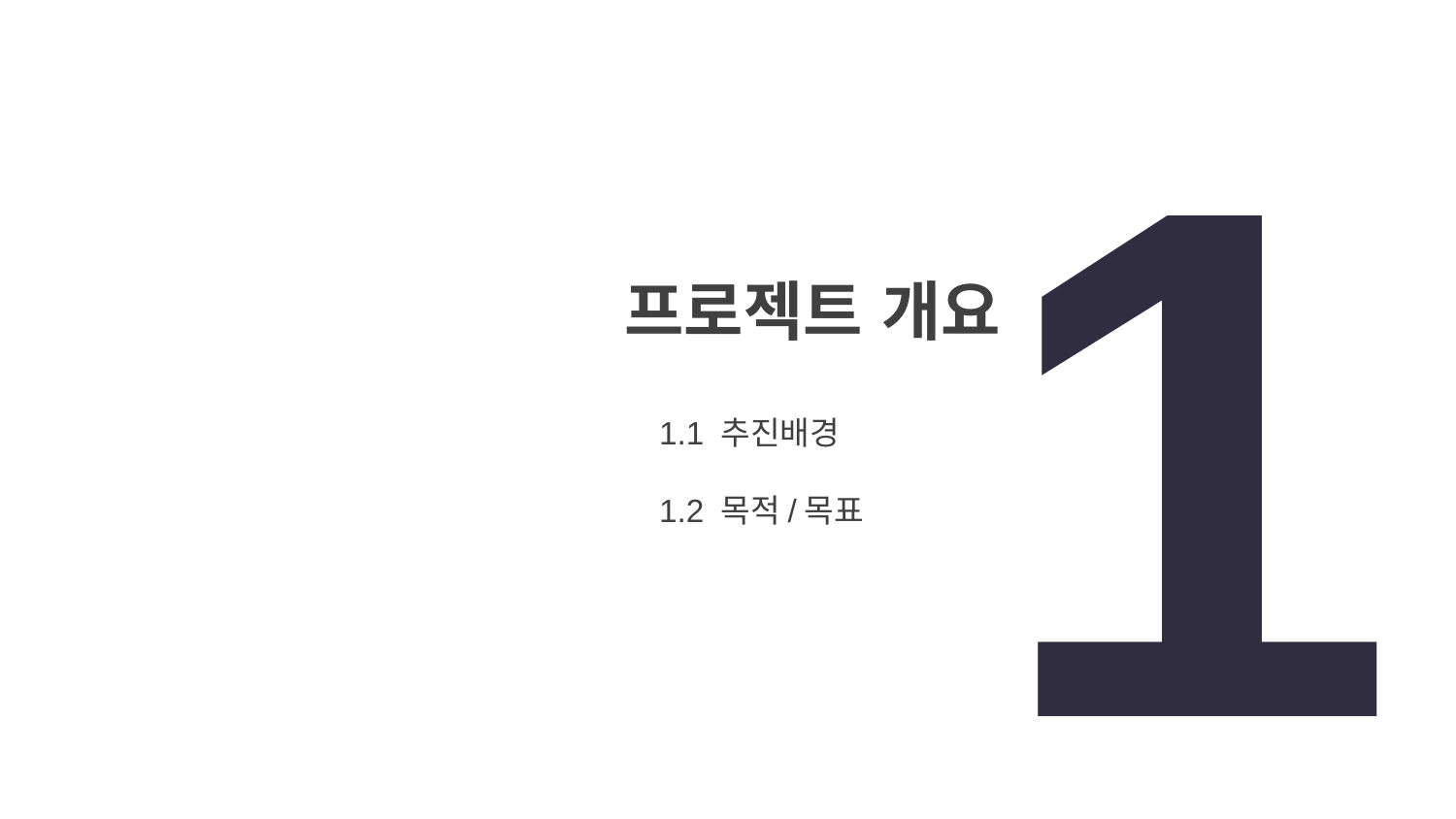

1
프로젝트 개요
WHY
1.1 추진배경

1.2 목적/목표